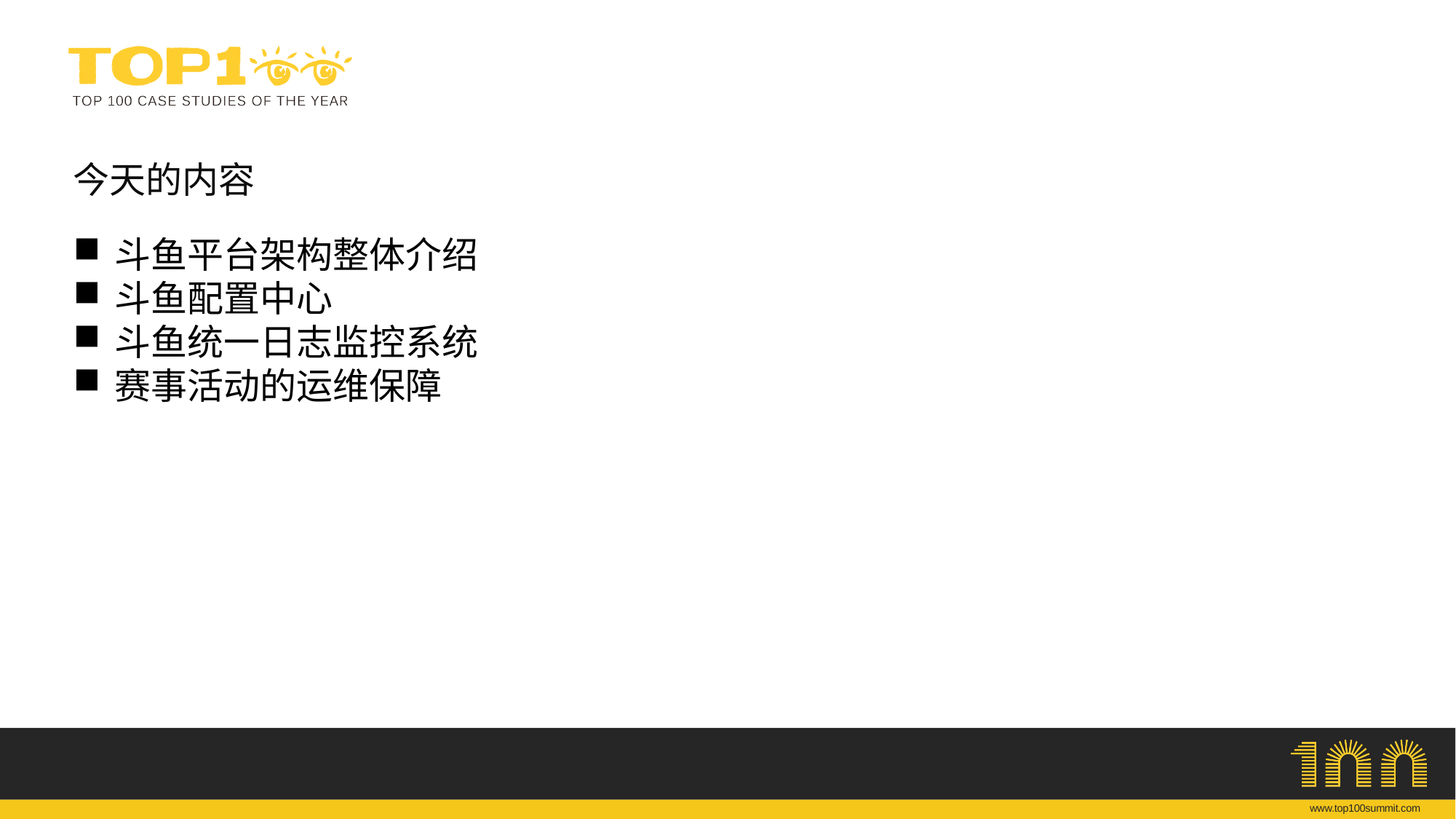

# 今天的内容
斗鱼平台架构整体介绍
斗鱼配置中心
斗鱼统一日志监控系统
赛事活动的运维保障